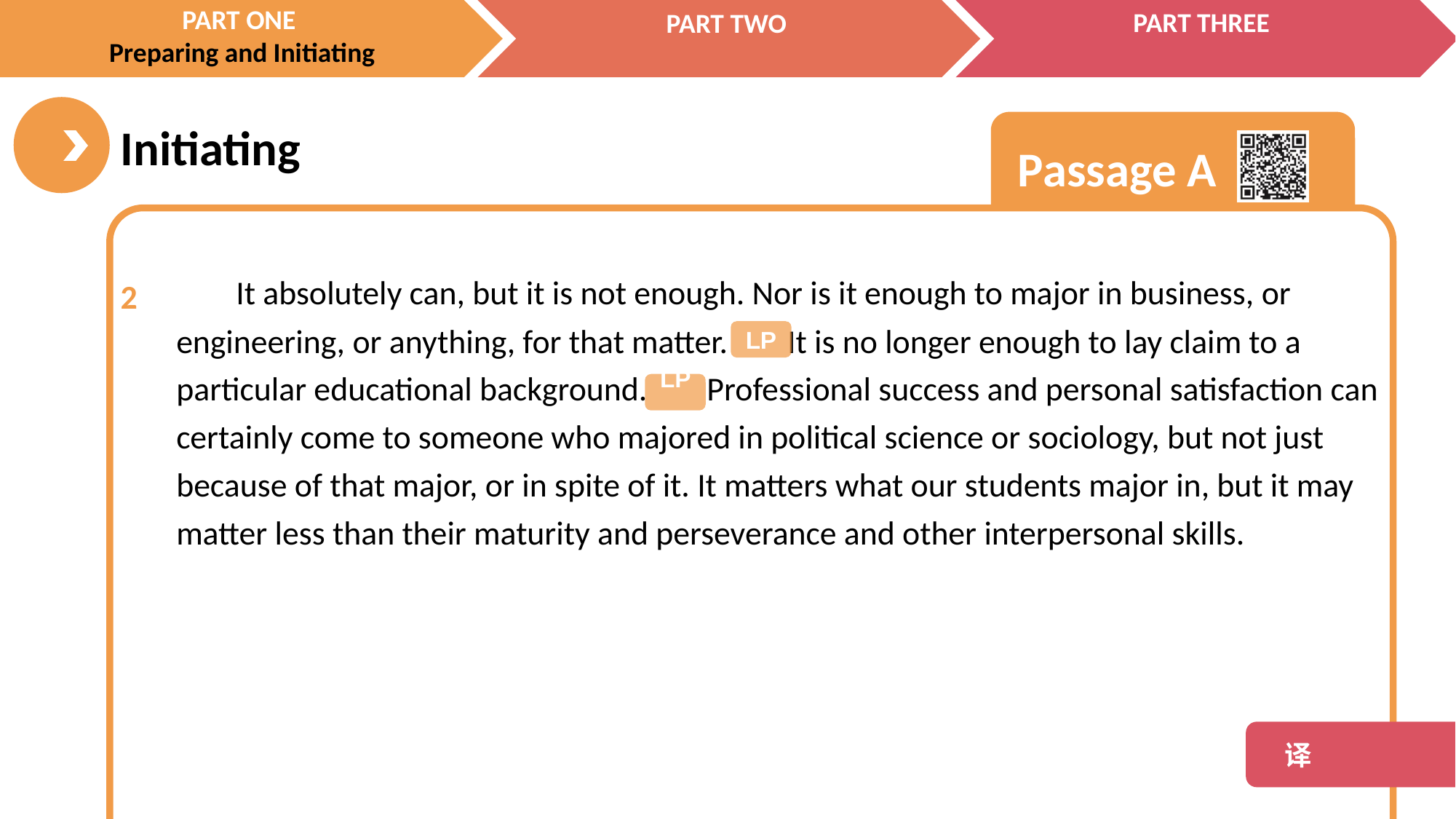

It absolutely can, but it is not enough. Nor is it enough to major in business, or engineering, or anything, for that matter.        It is no longer enough to lay claim to a particular educational background.        Professional success and personal satisfaction can certainly come to someone who majored in political science or sociology, but not just
because of that major, or in spite of it. It matters what our students major in, but it may matter less than their maturity and perseverance and other interpersonal skills.

2

LP
LP
   译